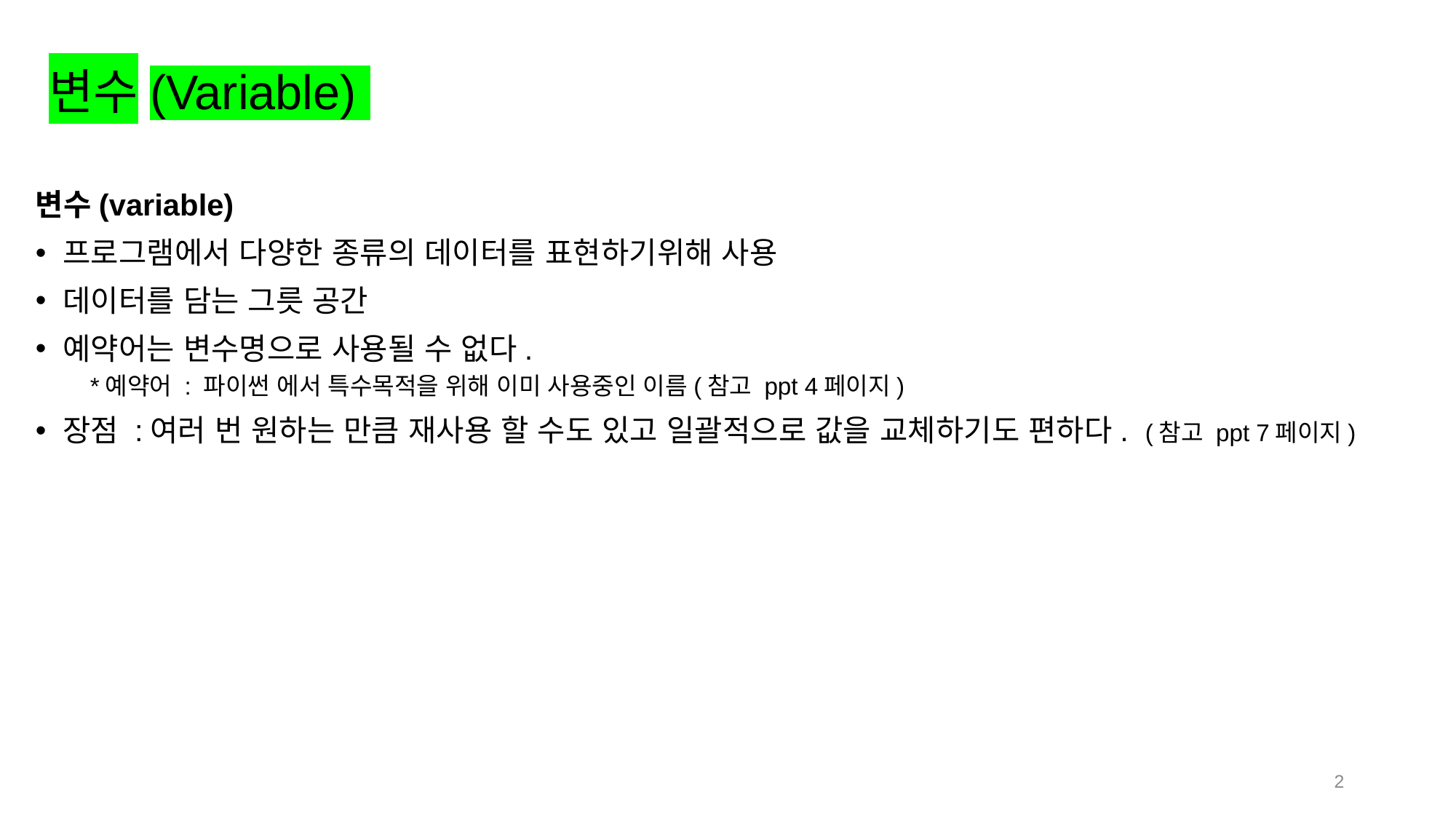

# 변수(Variable)
변수(variable)
프로그램에서 다양한 종류의 데이터를 표현하기위해 사용
데이터를 담는 그릇 공간
예약어는 변수명으로 사용될 수 없다.
*예약어 : 파이썬 에서 특수목적을 위해 이미 사용중인 이름(참고 ppt 4페이지)
장점 :여러 번 원하는 만큼 재사용 할 수도 있고 일괄적으로 값을 교체하기도 편하다.  (참고 ppt 7페이지)

2